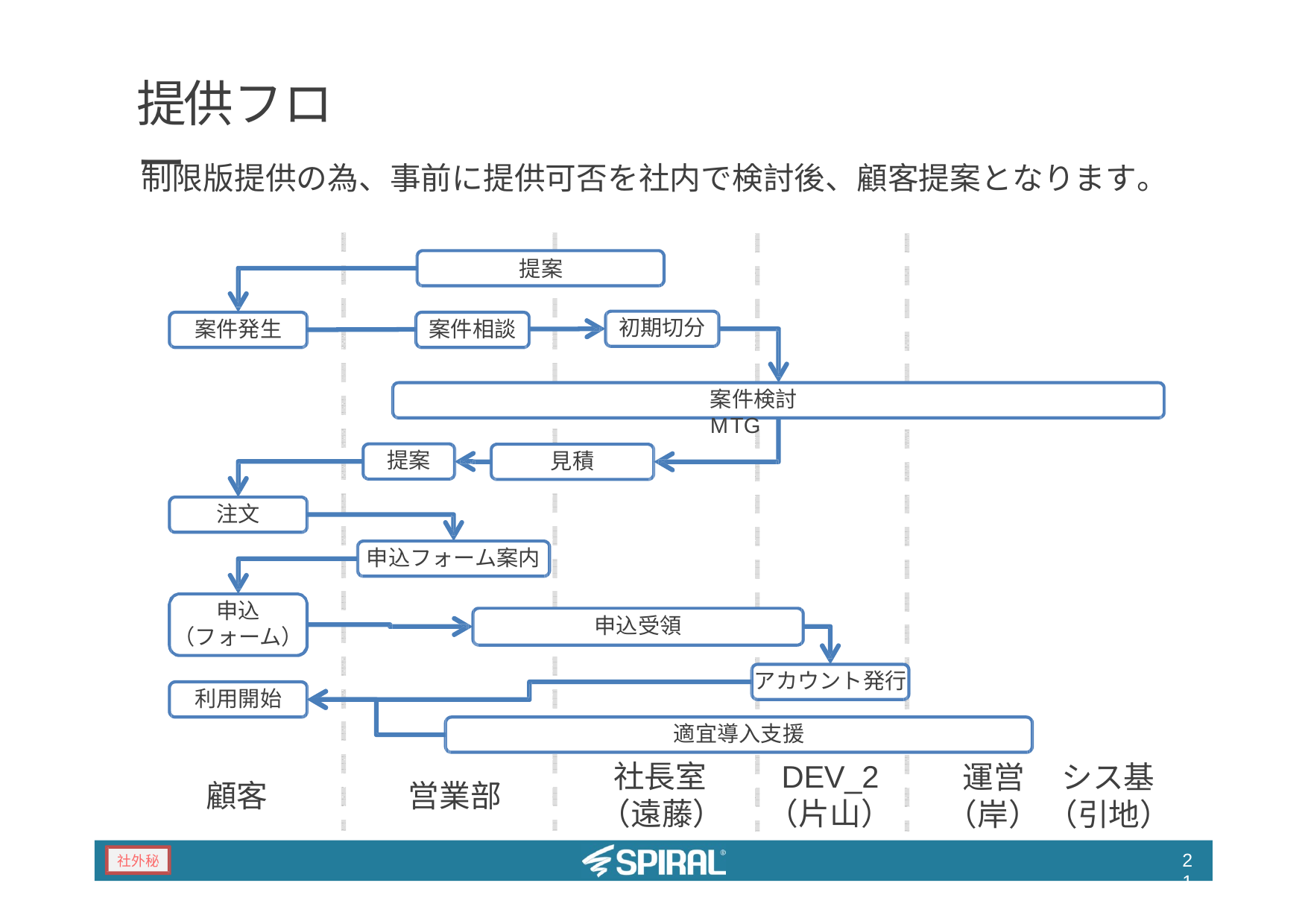

# 提供フロー
制限版提供の為、事前に提供可否を社内で検討後、顧客提案となります。

提案

初期切分
案件発生
案件相談

案件検討MTG

提案
見積

注文
申込フォーム案内

申込
（フォーム）

申込受領

アカウント発行

利用開始

適宜導入支援

社長室	DEV_2
（遠藤）	（片山）

運営	シス基
（岸） （引地）
顧客
営業部

21
社外秘